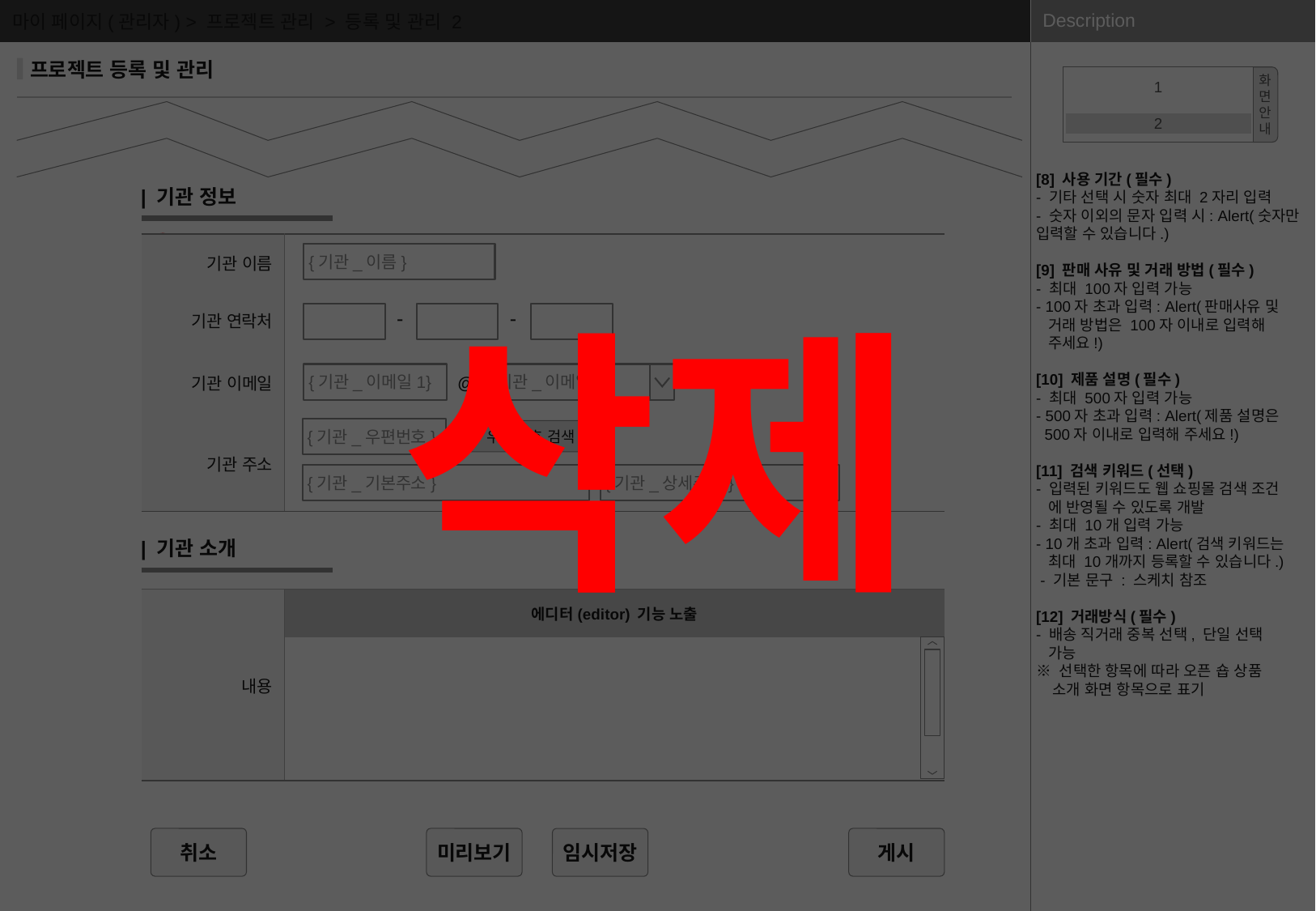

삭제

마이 페이지(관리자) > 프로젝트 관리 > 등록 및 관리 2

[8] 사용 기간(필수)
- 기타 선택 시 숫자 최대 2자리 입력
- 숫자 이외의 문자 입력 시: Alert(숫자만 입력할 수 있습니다.)

[9] 판매 사유 및 거래 방법(필수)
- 최대 100자 입력 가능
- 100자 초과 입력: Alert(판매사유 및
  거래 방법은 100자 이내로 입력해
  주세요!)

[10] 제품 설명(필수)
- 최대 500자 입력 가능
- 500자 초과 입력: Alert(제품 설명은
  500자 이내로 입력해 주세요!)

[11] 검색 키워드(선택)
- 입력된 키워드도 웹 쇼핑몰 검색 조건
  에 반영될 수 있도록 개발
- 최대 10개 입력 가능
- 10개 초과 입력: Alert(검색 키워드는
  최대 10개까지 등록할 수 있습니다.)
 - 기본 문구 : 스케치 참조

[12] 거래방식(필수)
- 배송 직거래 중복 선택, 단일 선택
  가능
※ 선택한 항목에 따라 오픈 숍 상품
   소개 화면 항목으로 표기
프로젝트 등록 및 관리

1

2
화
면
안
내

| 기관 정보
7
| 기관 이름 |  |
| --- | --- |
| 기관 연락처 |  |
| 기관 이메일 |  |
| 기관 주소 |  |
|  |  |
{기관_이름}
8

-
-
9

{기관_이메일1}
{기관_이메일2}
@
10
{기관_우편번호}
우편번호 검색
{기관_기본주소}
{기관_상세주소}
| 기관 소개
| 내용 | 에디터(editor) 기능 노출 |
| --- | --- |
|  |  |

취소
미리보기
게시
임시저장